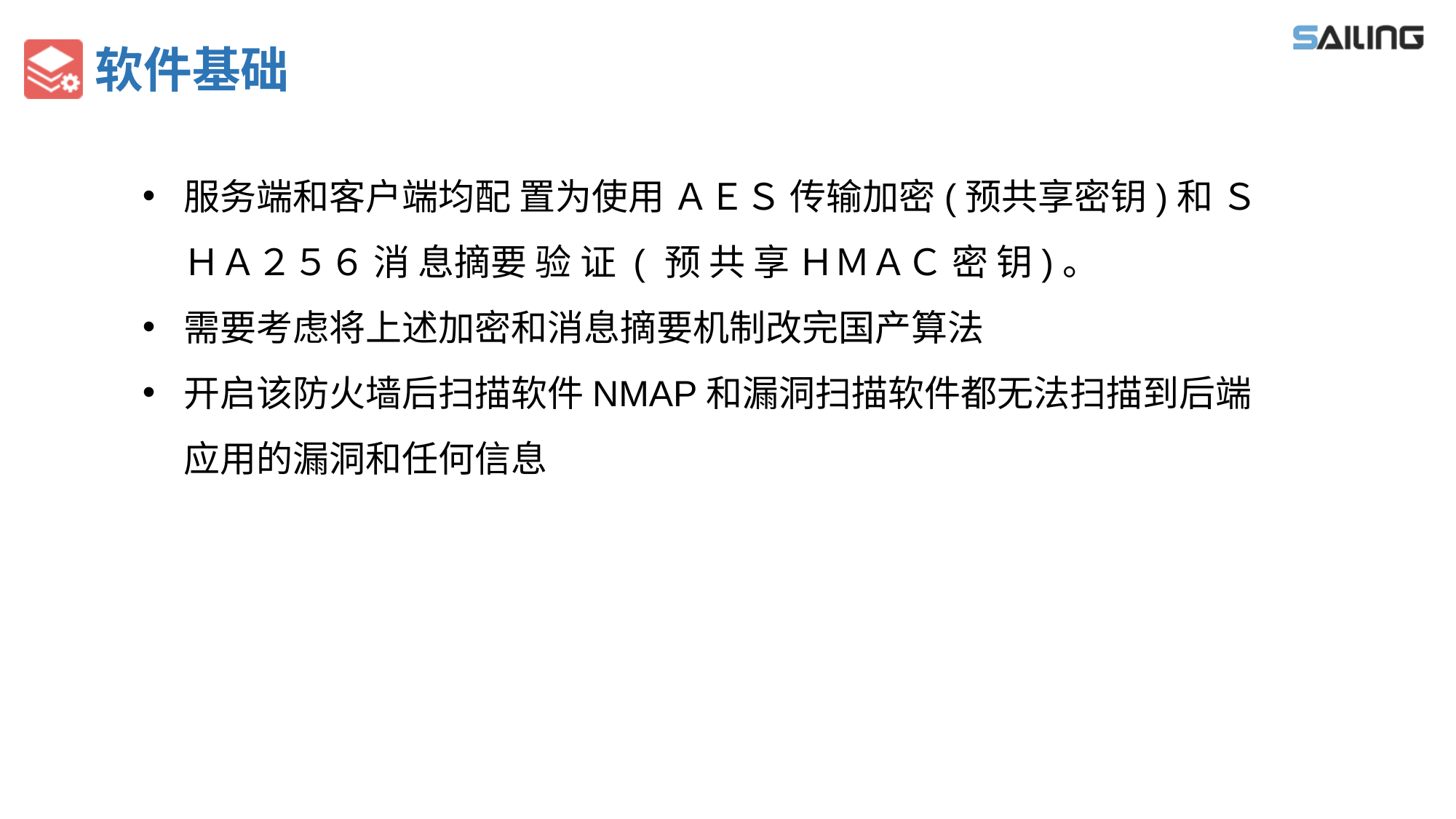

# 软件基础
服务端和客户端均配 置为使用 ＡＥＳ 传输加密(预共享密钥)和 ＳＨＡ２５６ 消 息摘要 验 证 ( 预 共 享 ＨＭＡＣ 密 钥)。
需要考虑将上述加密和消息摘要机制改完国产算法
开启该防火墙后扫描软件NMAP和漏洞扫描软件都无法扫描到后端应用的漏洞和任何信息